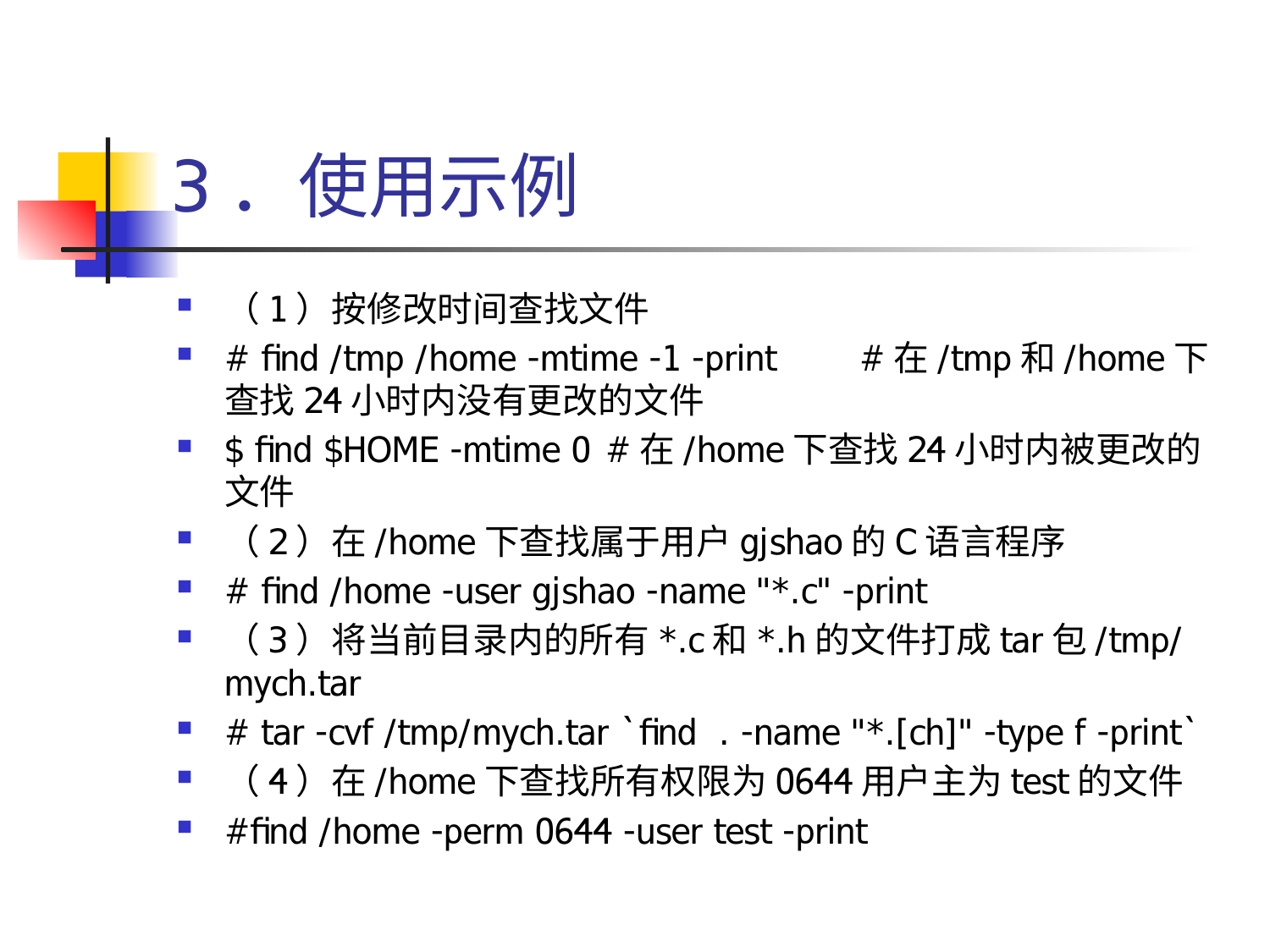

# 3．使用示例
（1）按修改时间查找文件
# find /tmp /home -mtime -1 -print 	#在/tmp和/home下查找24小时内没有更改的文件
$ find $HOME -mtime 0 	#在/home下查找24小时内被更改的文件
（2）在/home下查找属于用户gjshao的C语言程序
# find /home -user gjshao -name "*.c" -print
（3）将当前目录内的所有*.c和*.h的文件打成tar包/tmp/mych.tar
# tar -cvf /tmp/mych.tar `find  . -name "*.[ch]" -type f -print`
（4）在/home下查找所有权限为0644用户主为test的文件
#find /home -perm 0644 -user test -print